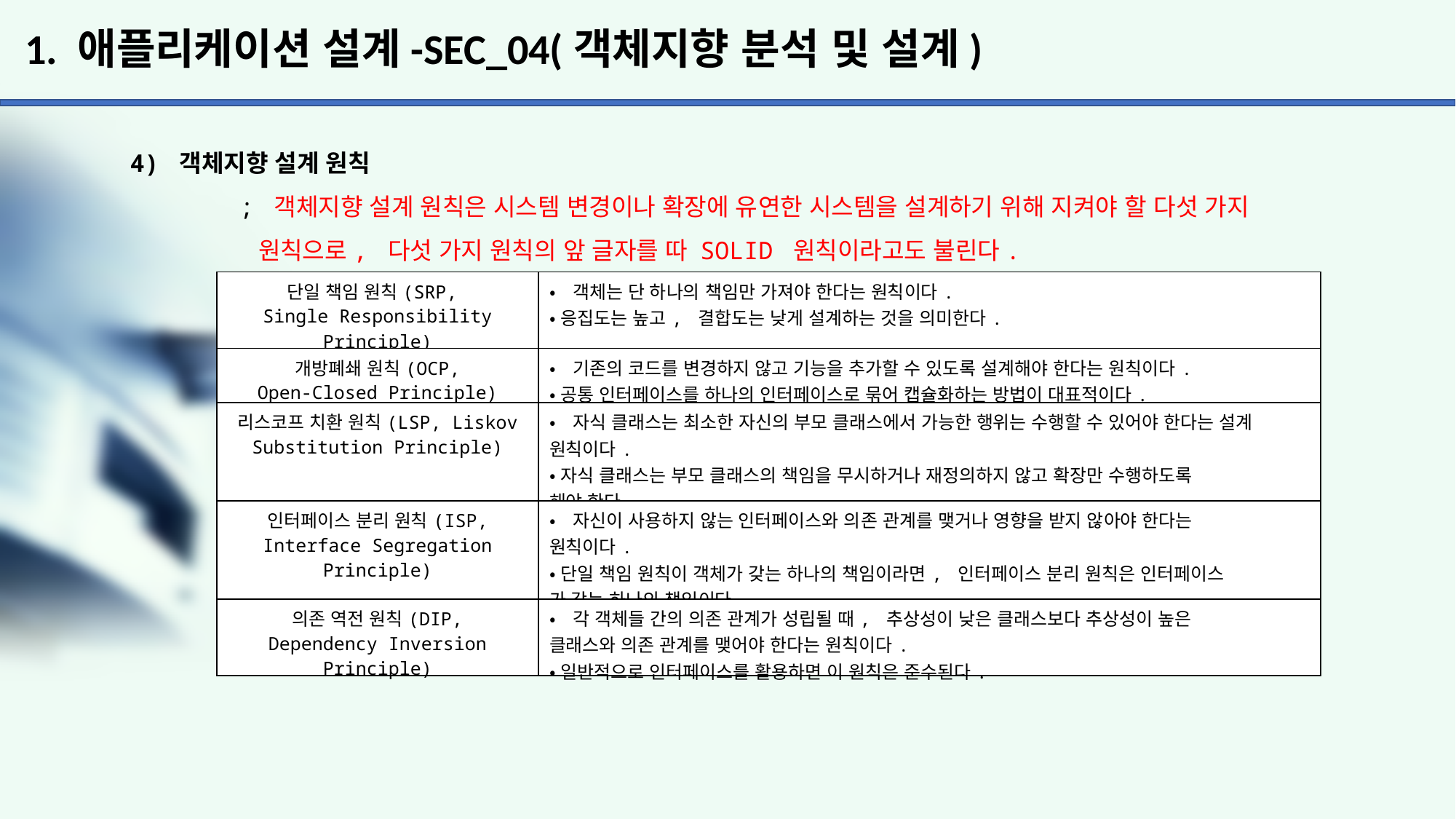

# 1. 애플리케이션 설계-SEC_04(객체지향 분석 및 설계)
4) 객체지향 설계 원칙
	; 객체지향 설계 원칙은 시스템 변경이나 확장에 유연한 시스템을 설계하기 위해 지켜야 할 다섯 가지
	  원칙으로, 다섯 가지 원칙의 앞 글자를 따 SOLID 원칙이라고도 불린다.
| 단일 책임 원칙(SRP, Single Responsibility Principle) | •객체는 단 하나의 책임만 가져야 한다는 원칙이다. •응집도는 높고, 결합도는 낮게 설계하는 것을 의미한다. |
| --- | --- |
| 개방폐쇄 원칙(OCP, Open-Closed Principle) | •기존의 코드를 변경하지 않고 기능을 추가할 수 있도록 설계해야 한다는 원칙이다. •공통 인터페이스를 하나의 인터페이스로 묶어 캡슐화하는 방법이 대표적이다. |
| 리스코프 치환 원칙(LSP, Liskov Substitution Principle) | •자식 클래스는 최소한 자신의 부모 클래스에서 가능한 행위는 수행할 수 있어야 한다는 설계 원칙이다. •자식 클래스는 부모 클래스의 책임을 무시하거나 재정의하지 않고 확장만 수행하도록 해야 한다. |
| 인터페이스 분리 원칙(ISP, Interface Segregation Principle) | •자신이 사용하지 않는 인터페이스와 의존 관계를 맺거나 영향을 받지 않아야 한다는 원칙이다. •단일 책임 원칙이 객체가 갖는 하나의 책임이라면, 인터페이스 분리 원칙은 인터페이스 가 갖는 하나의 책임이다. |
| 의존 역전 원칙(DIP, Dependency Inversion Principle) | •각 객체들 간의 의존 관계가 성립될 때, 추상성이 낮은 클래스보다 추상성이 높은 클래스와 의존 관계를 맺어야 한다는 원칙이다. •일반적으로 인터페이스를 활용하면 이 원칙은 준수된다. |